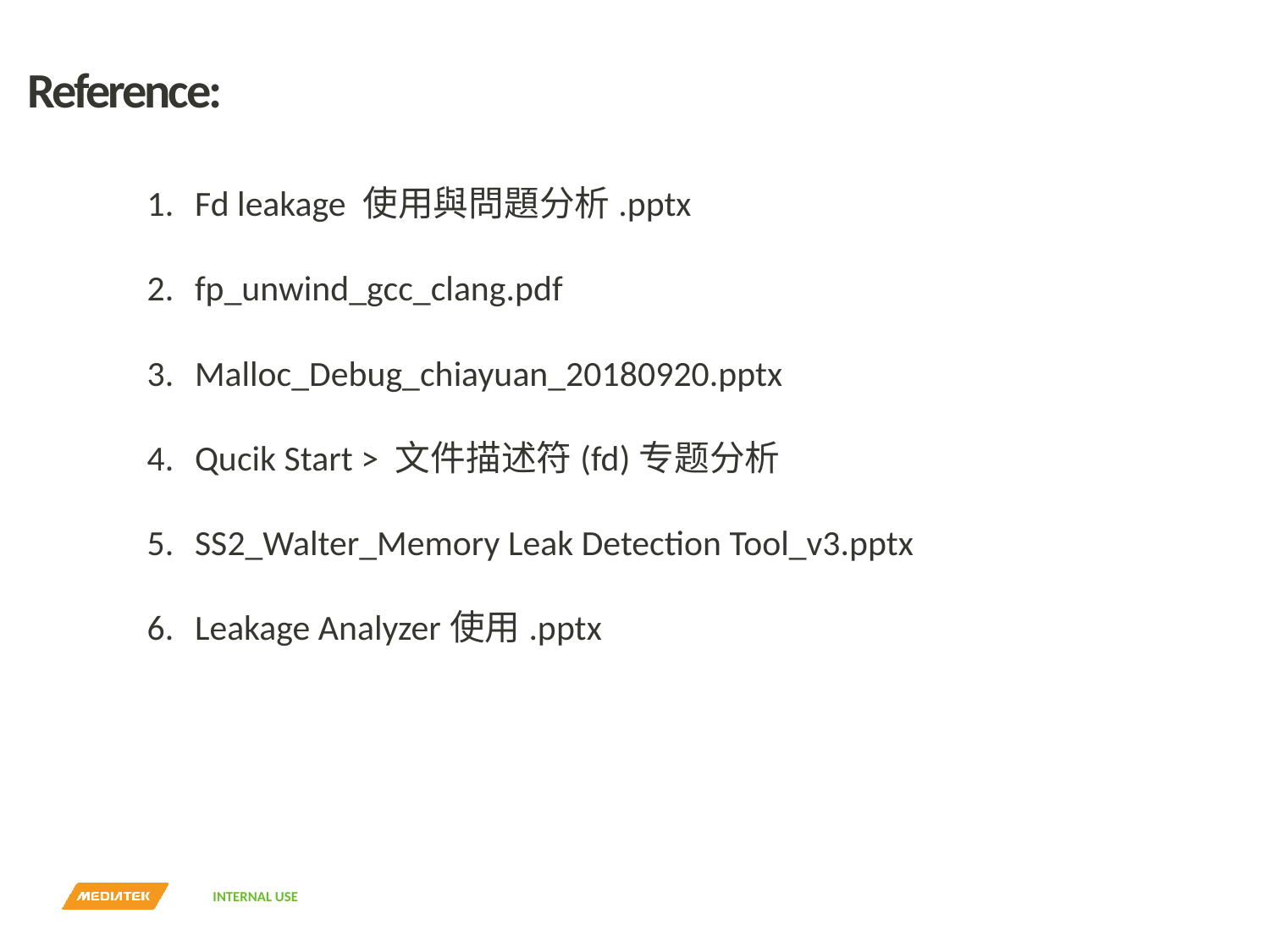

# Reference:
Fd leakage 使用與問題分析.pptx

fp_unwind_gcc_clang.pdf

Malloc_Debug_chiayuan_20180920.pptx

Qucik Start > 文件描述符(fd)专题分析

SS2_Walter_Memory Leak Detection Tool_v3.pptx

Leakage Analyzer使用.pptx